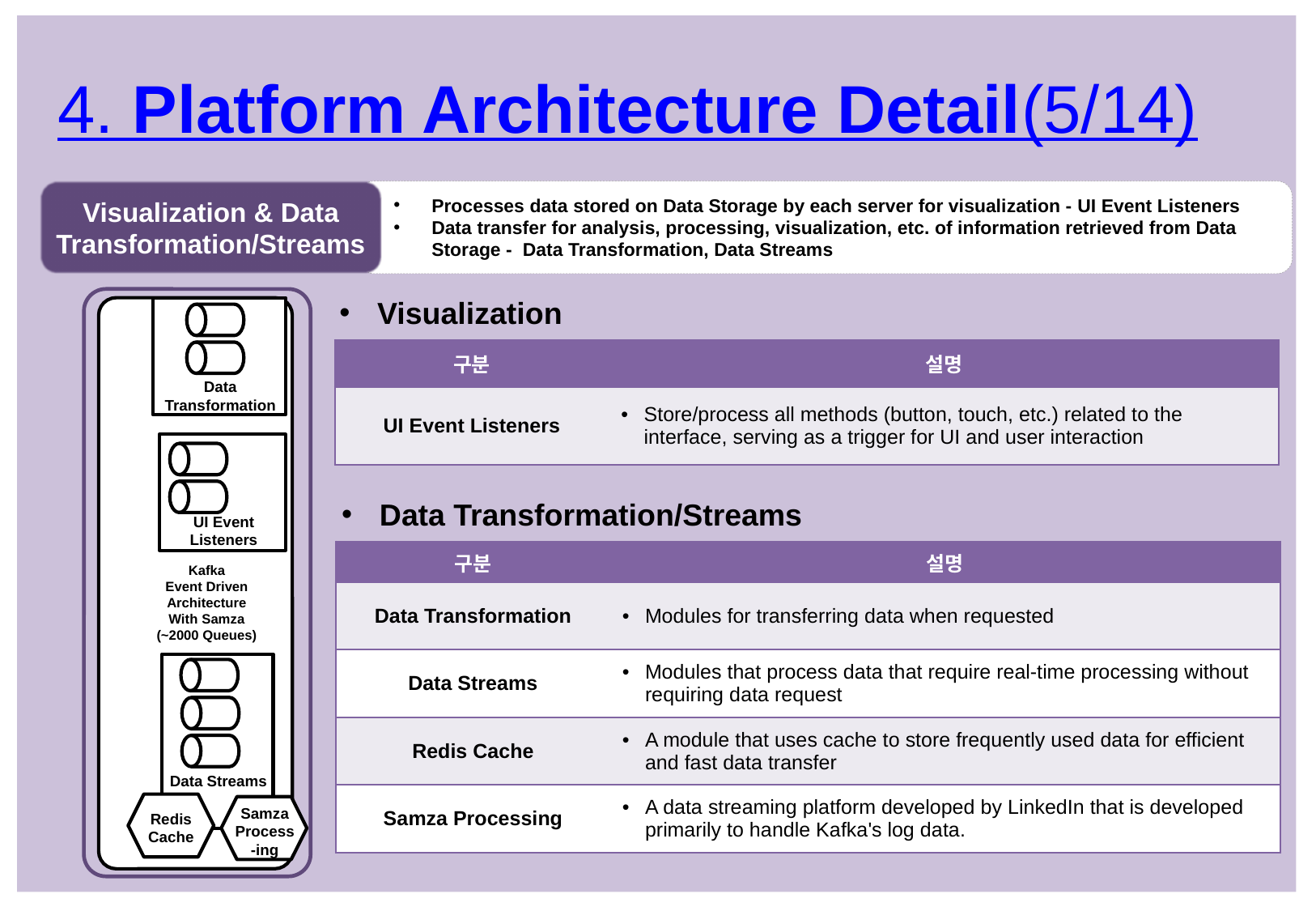

4. Platform Architecture Detail(5/14)
Visualization & Data Transformation/Streams

Processes data stored on Data Storage by each server for visualization - UI Event Listeners
Data transfer for analysis, processing, visualization, etc. of information retrieved from Data Storage -  Data Transformation, Data Streams
Visualization

Data
Transformation

UI Event
Listeners
Kafka
Event Driven
Architecture
With Samza
(~2000 Queues)

Data Streams

Samza
Process
-ing
Redis
Cache
| 구분 | 설명 |
| --- | --- |
| UI Event Listeners | Store/process all methods (button, touch, etc.) related to the interface, serving as a trigger for UI and user interaction |
Data Transformation/Streams
| 구분 | 설명 |
| --- | --- |
| Data Transformation | Modules for transferring data when requested |
| Data Streams | Modules that process data that require real-time processing without requiring data request |
| Redis Cache | A module that uses cache to store frequently used data for efficient and fast data transfer |
| Samza Processing | A data streaming platform developed by LinkedIn that is developed primarily to handle Kafka's log data. |